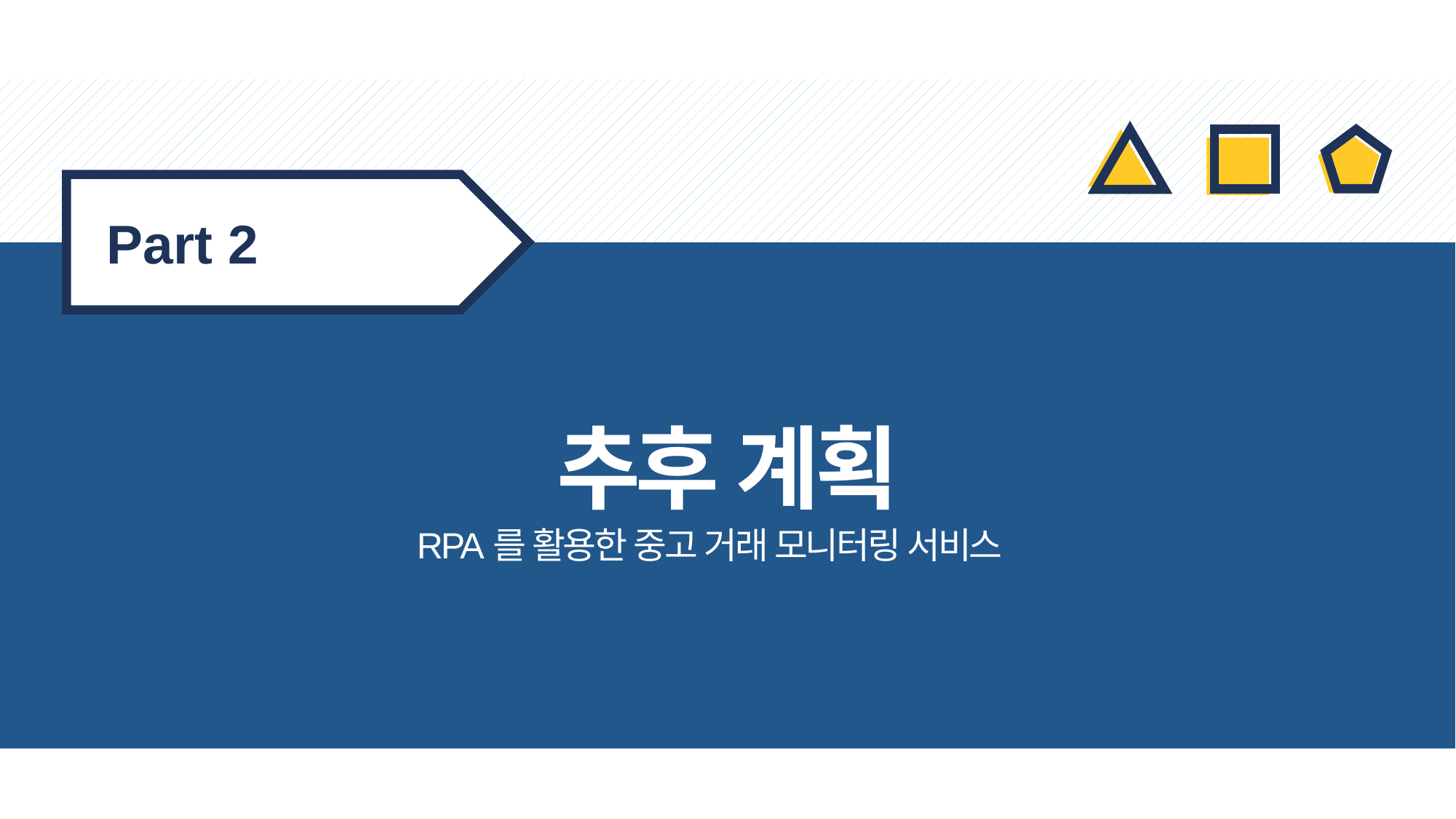

Part 2

추후 계획
RPA를 활용한 중고 거래 모니터링 서비스